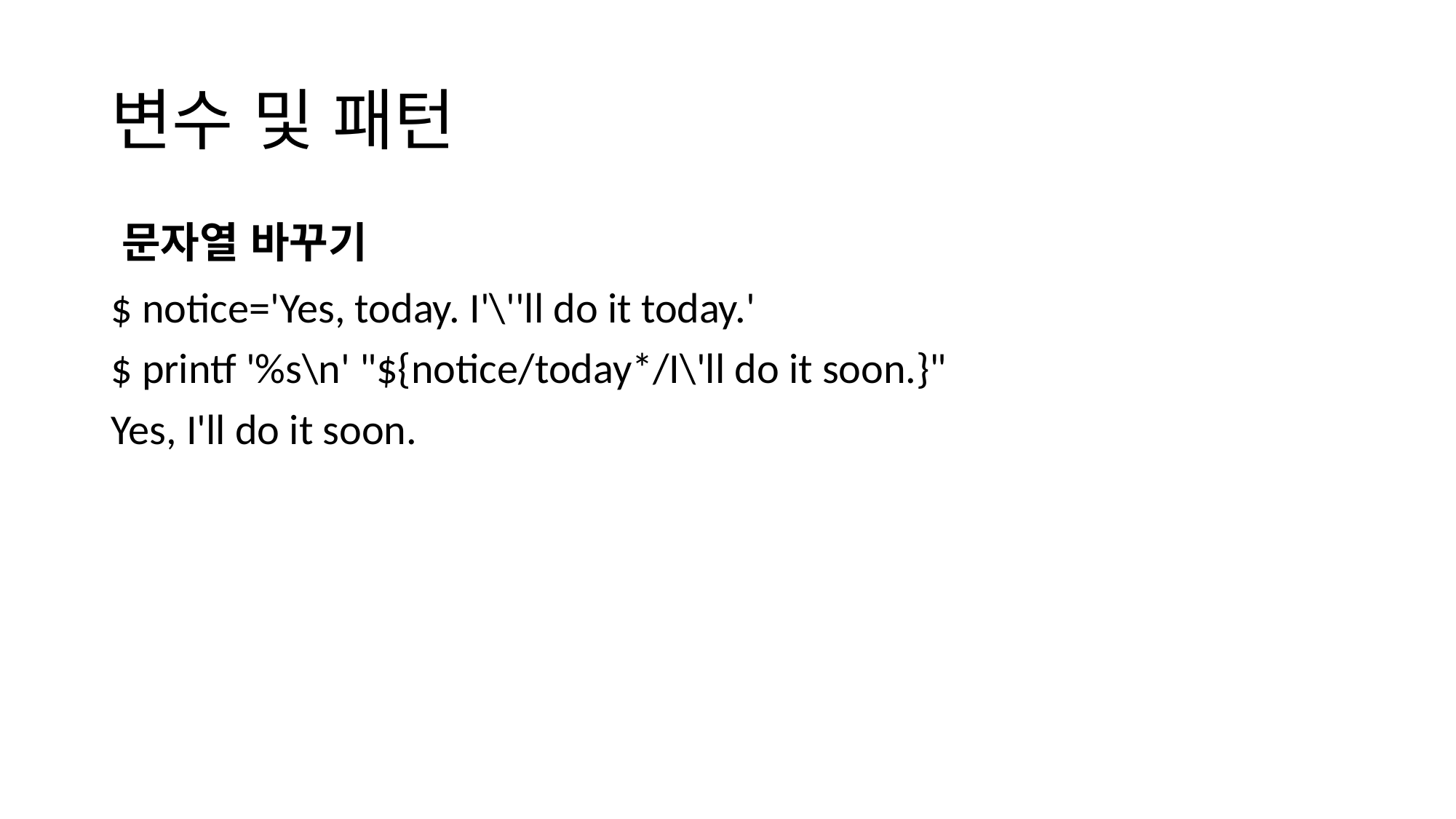

# 변수 및 패턴
문자열 바꾸기
$ notice='Yes, today. I'\''ll do it today.'
$ printf '%s\n' "${notice/today*/I\'ll do it soon.}"
Yes, I'll do it soon.